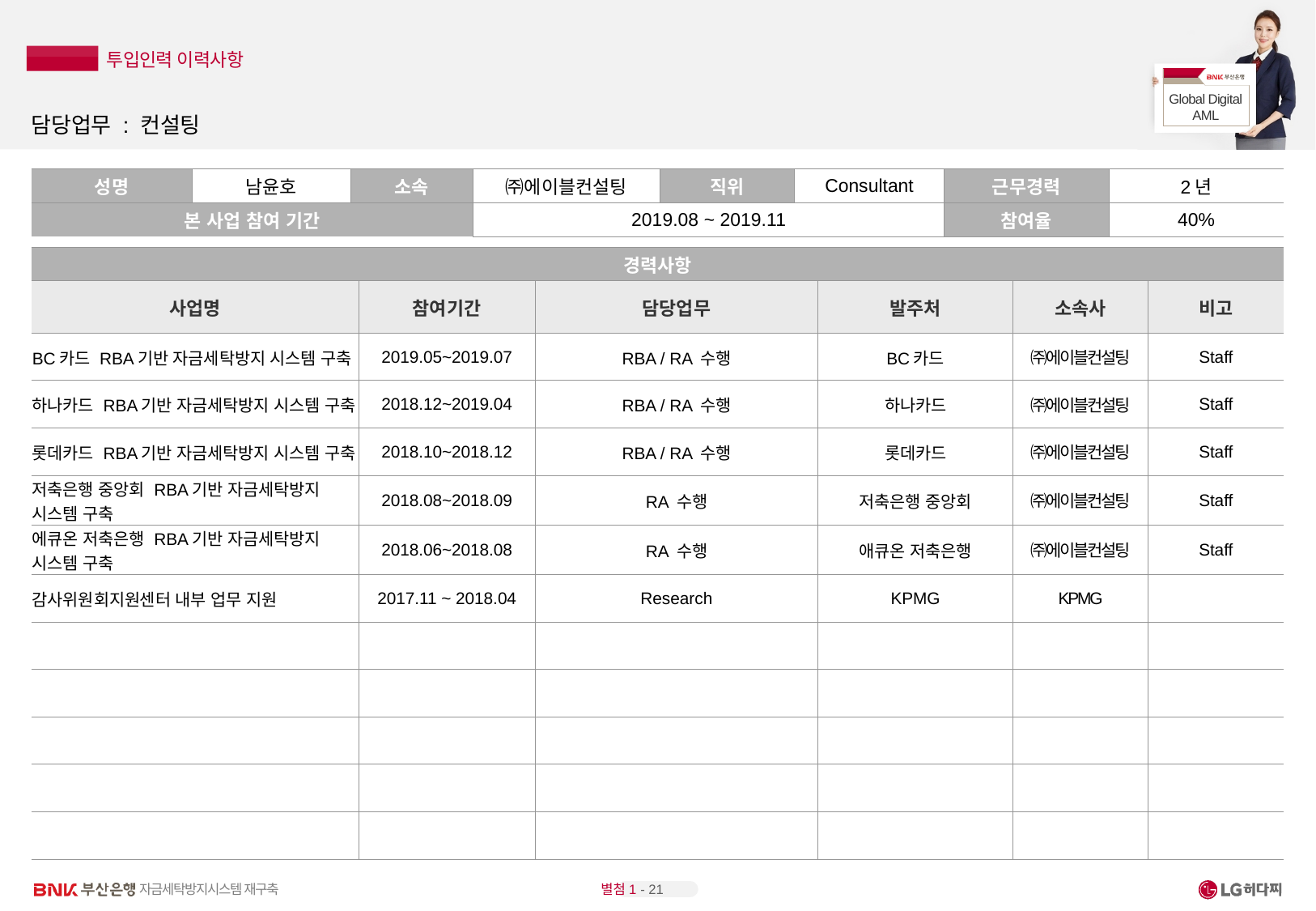

# 담당업무 : 컨설팅
| 성명 | 남윤호 | 소속 | ㈜에이블컨설팅 | 직위 | Consultant | 근무경력 | 2년 |
| --- | --- | --- | --- | --- | --- | --- | --- |
| 본 사업 참여 기간 |  |  | 2019.08 ~ 2019.11 |  |  | 참여율 | 40% |
| 경력사항 |  |  |  |  |  |
| --- | --- | --- | --- | --- | --- |
| 사업명 | 참여기간 | 담당업무 | 발주처 | 소속사 | 비고 |
| BC카드 RBA기반 자금세탁방지 시스템 구축 | 2019.05~2019.07 | RBA / RA 수행 | BC카드 | ㈜에이블컨설팅 | Staff |
| 하나카드 RBA기반 자금세탁방지 시스템 구축 | 2018.12~2019.04 | RBA / RA 수행 | 하나카드 | ㈜에이블컨설팅 | Staff |
| 롯데카드 RBA기반 자금세탁방지 시스템 구축 | 2018.10~2018.12 | RBA / RA 수행 | 롯데카드 | ㈜에이블컨설팅 | Staff |
| 저축은행 중앙회 RBA기반 자금세탁방지 시스템 구축 | 2018.08~2018.09 | RA 수행 | 저축은행 중앙회 | ㈜에이블컨설팅 | Staff |
| 에큐온 저축은행 RBA기반 자금세탁방지 시스템 구축 | 2018.06~2018.08 | RA 수행 | 애큐온 저축은행 | ㈜에이블컨설팅 | Staff |
| 감사위원회지원센터 내부 업무 지원 | 2017.11 ~ 2018.04 | Research | KPMG | KPMG |  |
|  |  |  |  |  |  |
|  |  |  |  |  |  |
|  |  |  |  |  |  |
|  |  |  |  |  |  |
|  |  |  |  |  |  |
별첨1 - 21